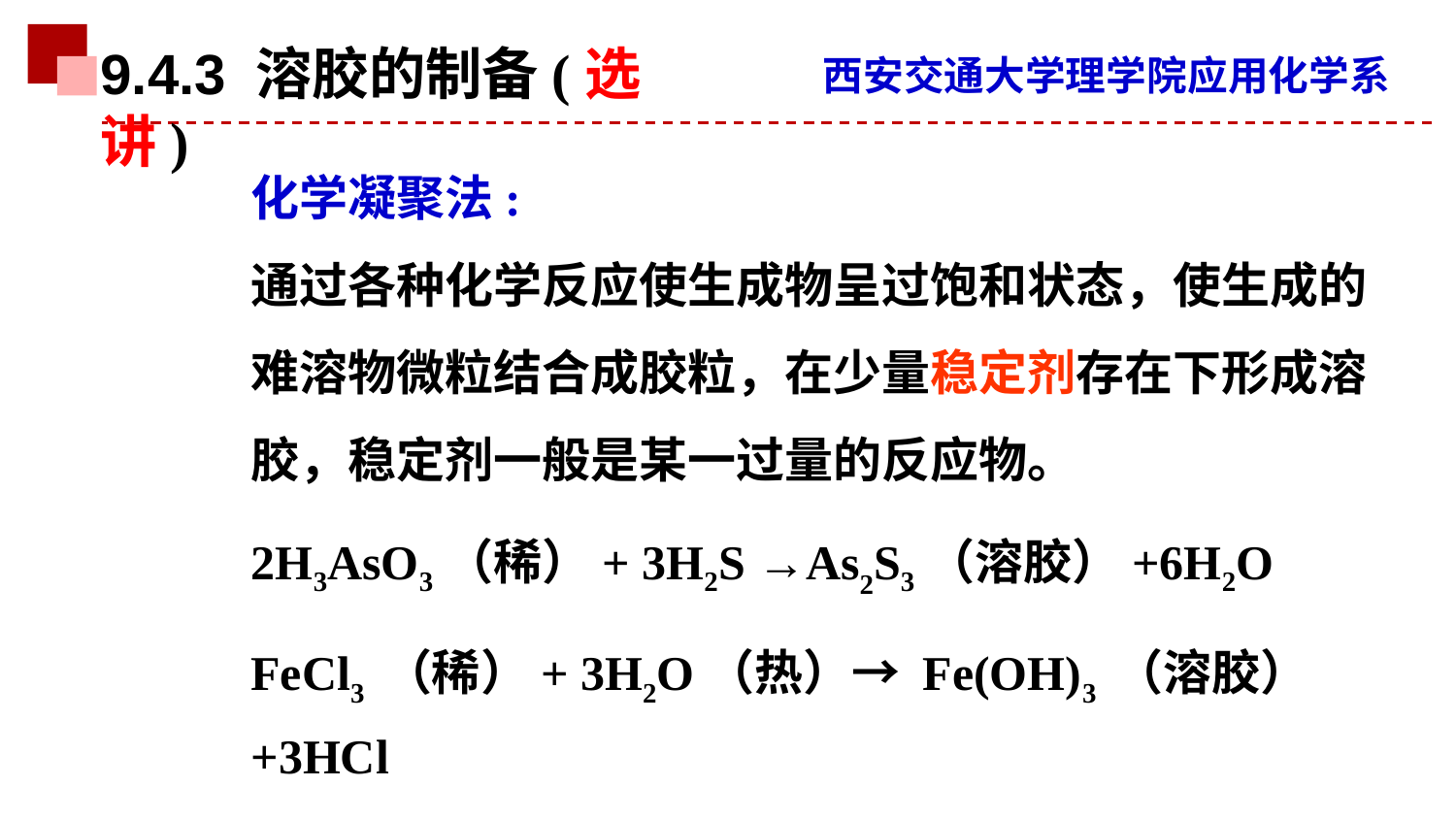

9.4.3 溶胶的制备(选讲)
化学凝聚法:
通过各种化学反应使生成物呈过饱和状态，使生成的难溶物微粒结合成胶粒，在少量稳定剂存在下形成溶胶，稳定剂一般是某一过量的反应物。
2H3AsO3（稀）+ 3H2S →As2S3（溶胶）+6H2O
FeCl3 （稀）+ 3H2O（热）→ Fe(OH)3 （溶胶）+3HCl